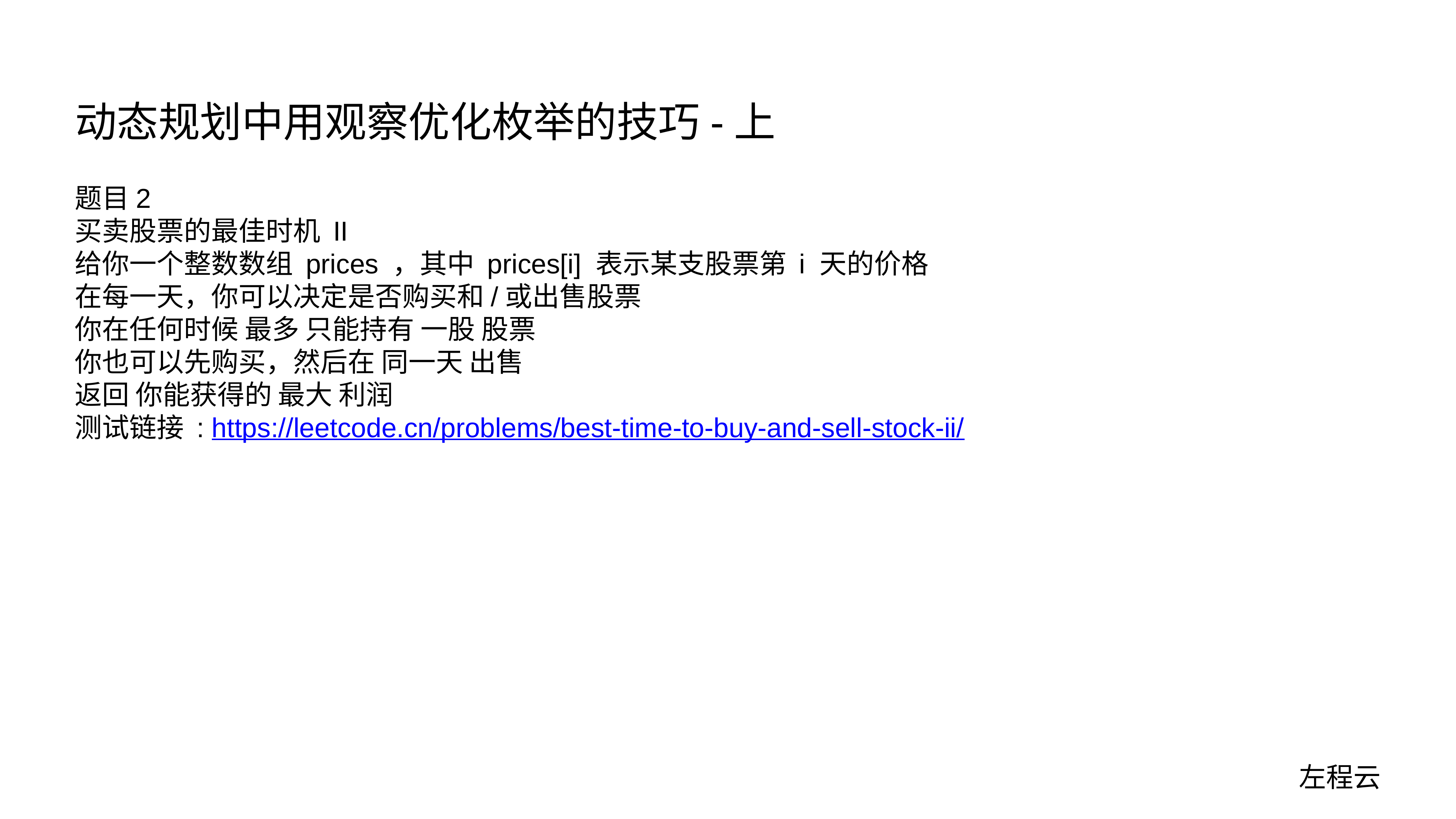

# 动态规划中用观察优化枚举的技巧-上
题目2
买卖股票的最佳时机 II
给你一个整数数组 prices ，其中 prices[i] 表示某支股票第 i 天的价格
在每一天，你可以决定是否购买和/或出售股票
你在任何时候 最多 只能持有 一股 股票
你也可以先购买，然后在 同一天 出售
返回 你能获得的 最大 利润
测试链接 : https://leetcode.cn/problems/best-time-to-buy-and-sell-stock-ii/
左程云